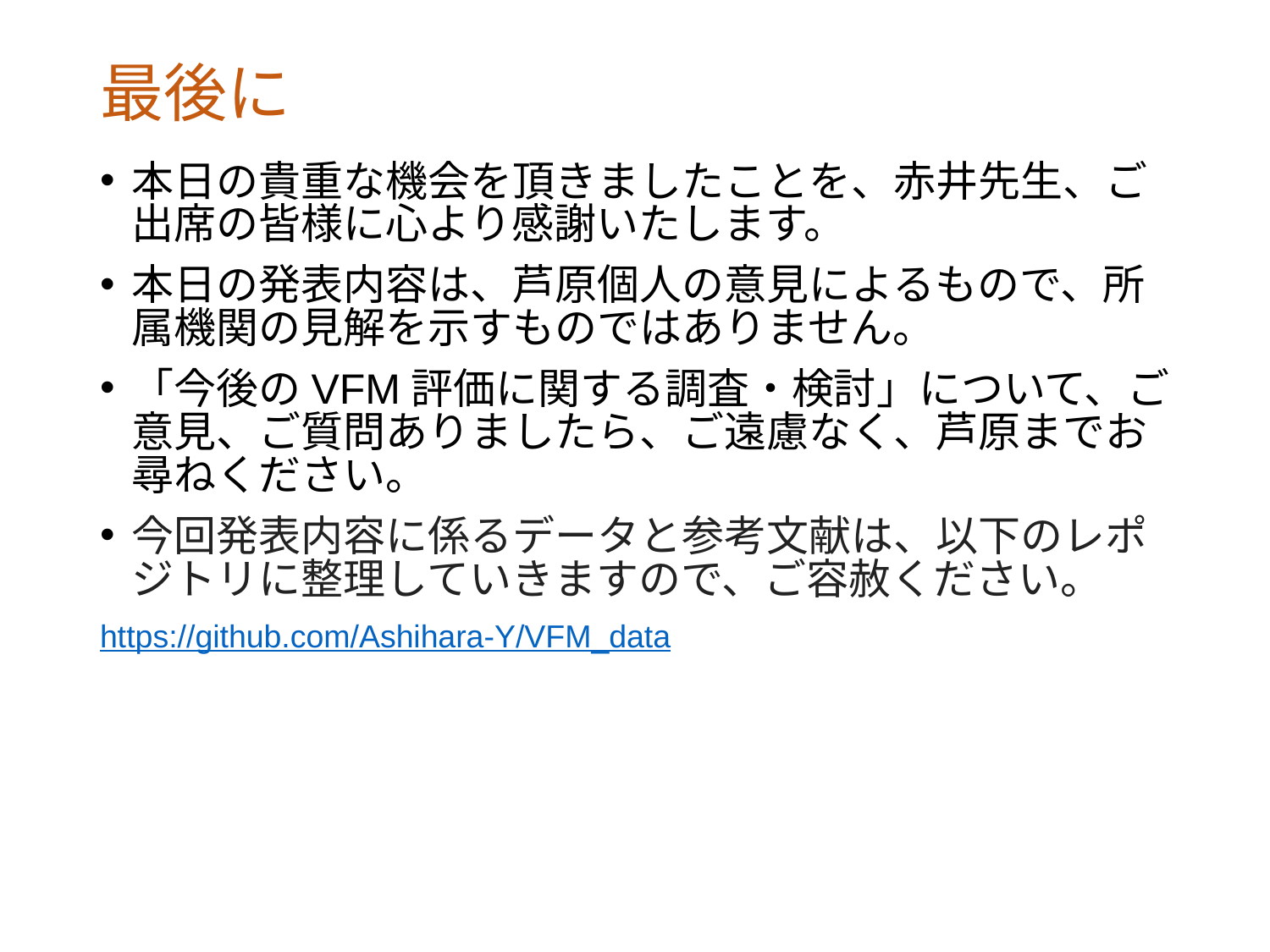

# 最後に
本日の貴重な機会を頂きましたことを、赤井先生、ご出席の皆様に心より感謝いたします。
本日の発表内容は、芦原個人の意見によるもので、所属機関の見解を示すものではありません。
「今後のVFM評価に関する調査・検討」について、ご意見、ご質問ありましたら、ご遠慮なく、芦原までお尋ねください。
今回発表内容に係るデータと参考文献は、以下のレポジトリに整理していきますので、ご容赦ください。
https://github.com/Ashihara-Y/VFM_data